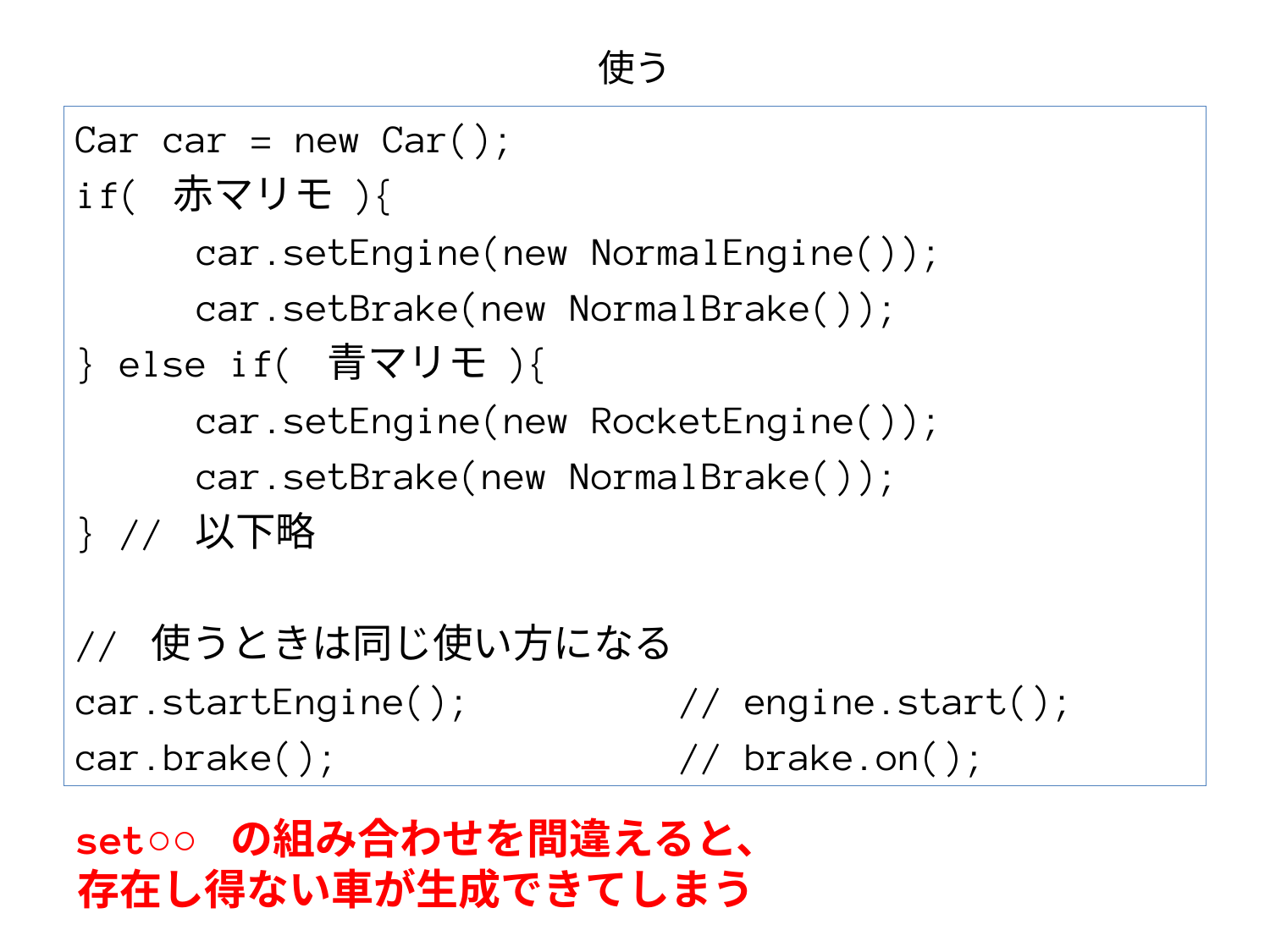

# 使う
Car car = new Car();
if( 赤マリモ ){
	car.setEngine(new NormalEngine());
	car.setBrake(new NormalBrake());
} else if( 青マリモ ){
	car.setEngine(new RocketEngine());
	car.setBrake(new NormalBrake());
} // 以下略

// 使うときは同じ使い方になる
car.startEngine();  		// engine.start();
car.brake(); 			// brake.on();

set○○ の組み合わせを間違えると、
存在し得ない車が生成できてしまう